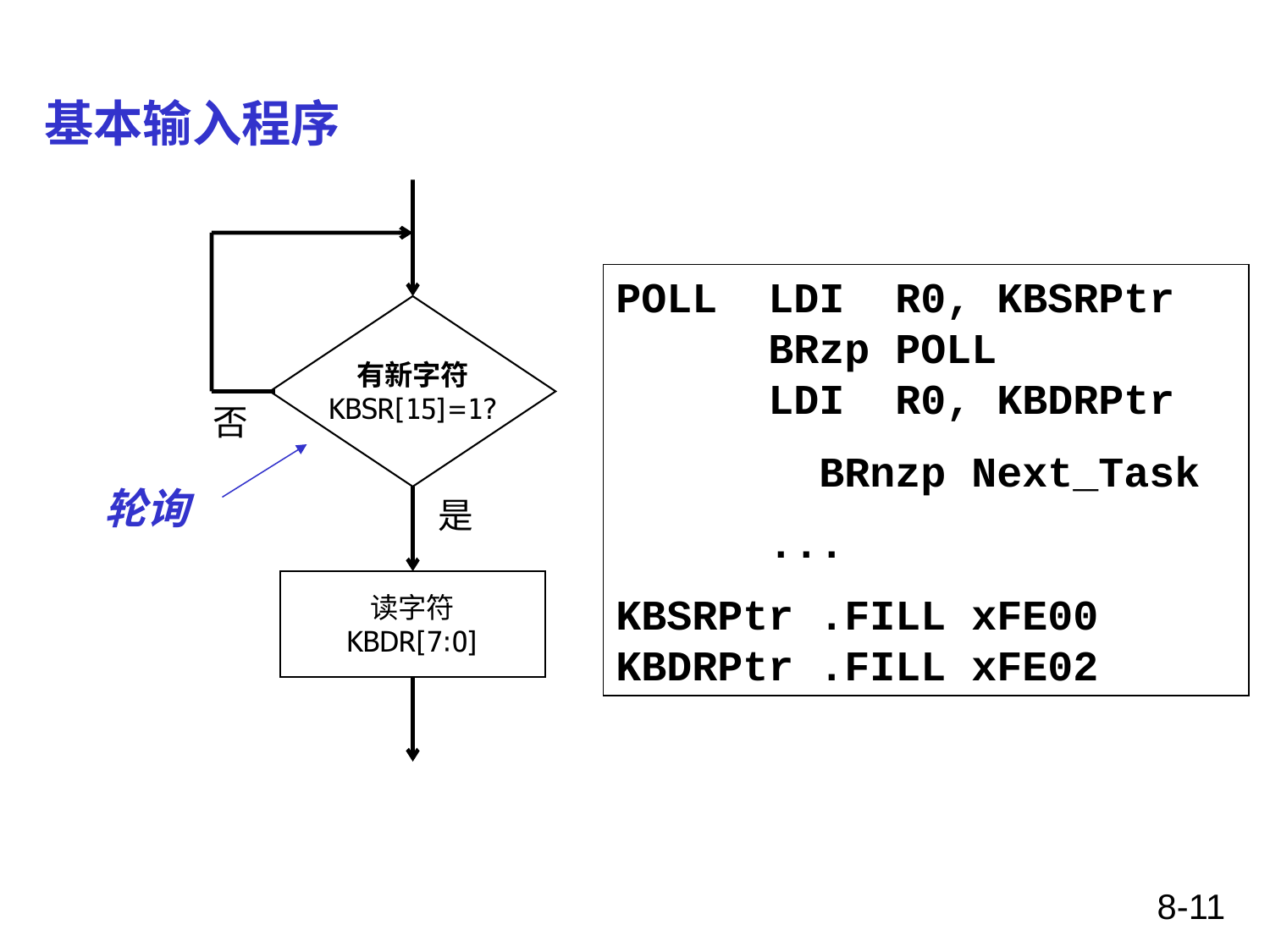

# 基本输入程序

POLL	 LDI  R0, KBSRPtr
	 BRzp POLL
	 LDI  R0, KBDRPtr
        BRnzp Next_Task
	 ...
KBSRPtr .FILL xFE00
KBDRPtr .FILL xFE02
有新字符
KBSR[15]=1?

否

轮询

是
读字符
KBDR[7:0]

8-11